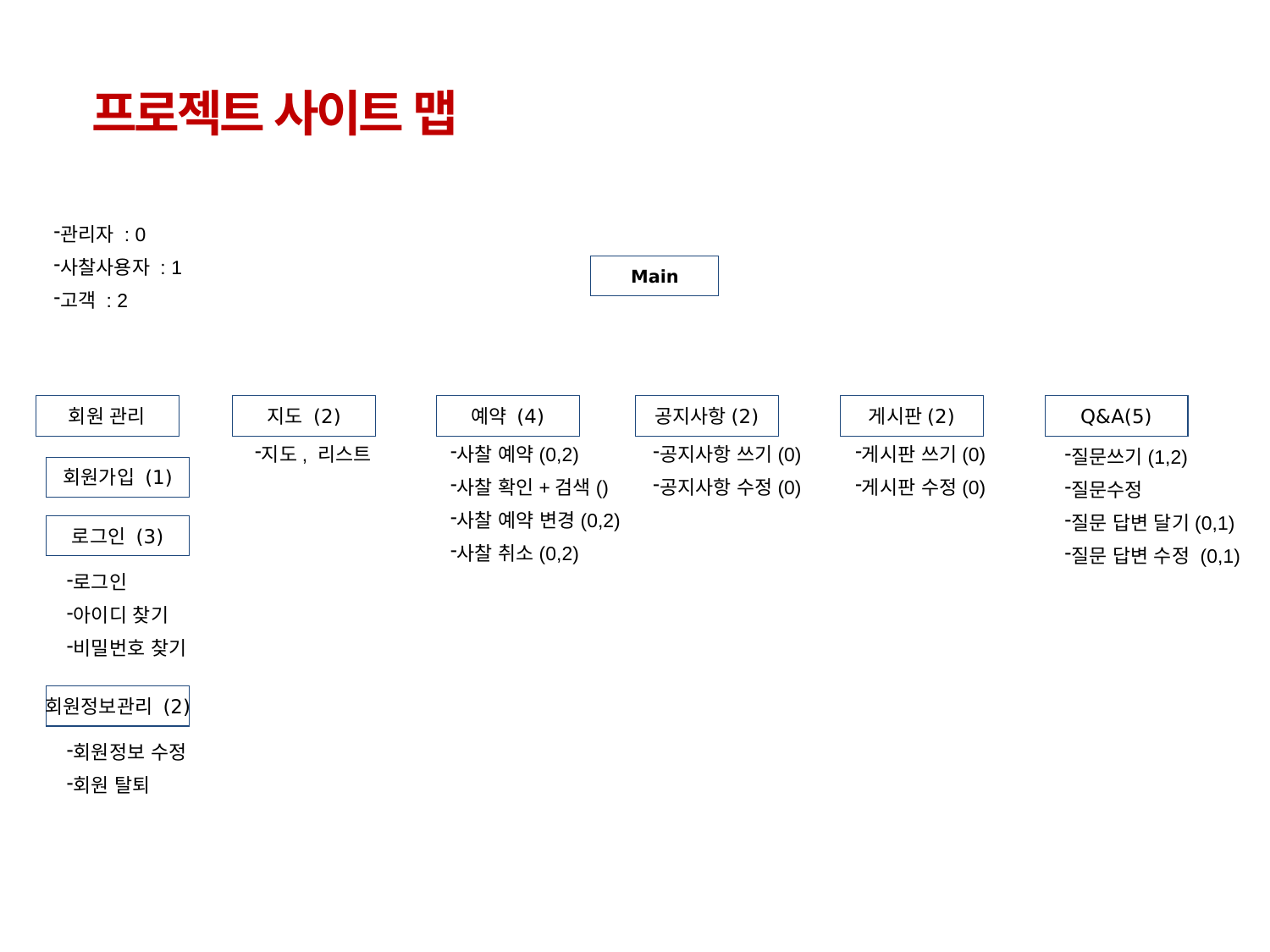

프로젝트 사이트 맵
관리자 : 0
사찰사용자 : 1
고객 : 2
Main
회원 관리
지도 (2)
예약 (4)
공지사항(2)
게시판(2)
Q&A(5)
지도, 리스트
공지사항 쓰기(0)
공지사항 수정(0)
게시판 쓰기(0)
게시판 수정(0)
사찰 예약(0,2)
사찰 확인+검색()
사찰 예약 변경(0,2)
사찰 취소(0,2)
질문쓰기(1,2)
질문수정
질문 답변 달기(0,1)
질문 답변 수정 (0,1)
회원가입 (1)
로그인 (3)
로그인
아이디 찾기
비밀번호 찾기
회원정보관리 (2)
회원정보 수정
회원 탈퇴